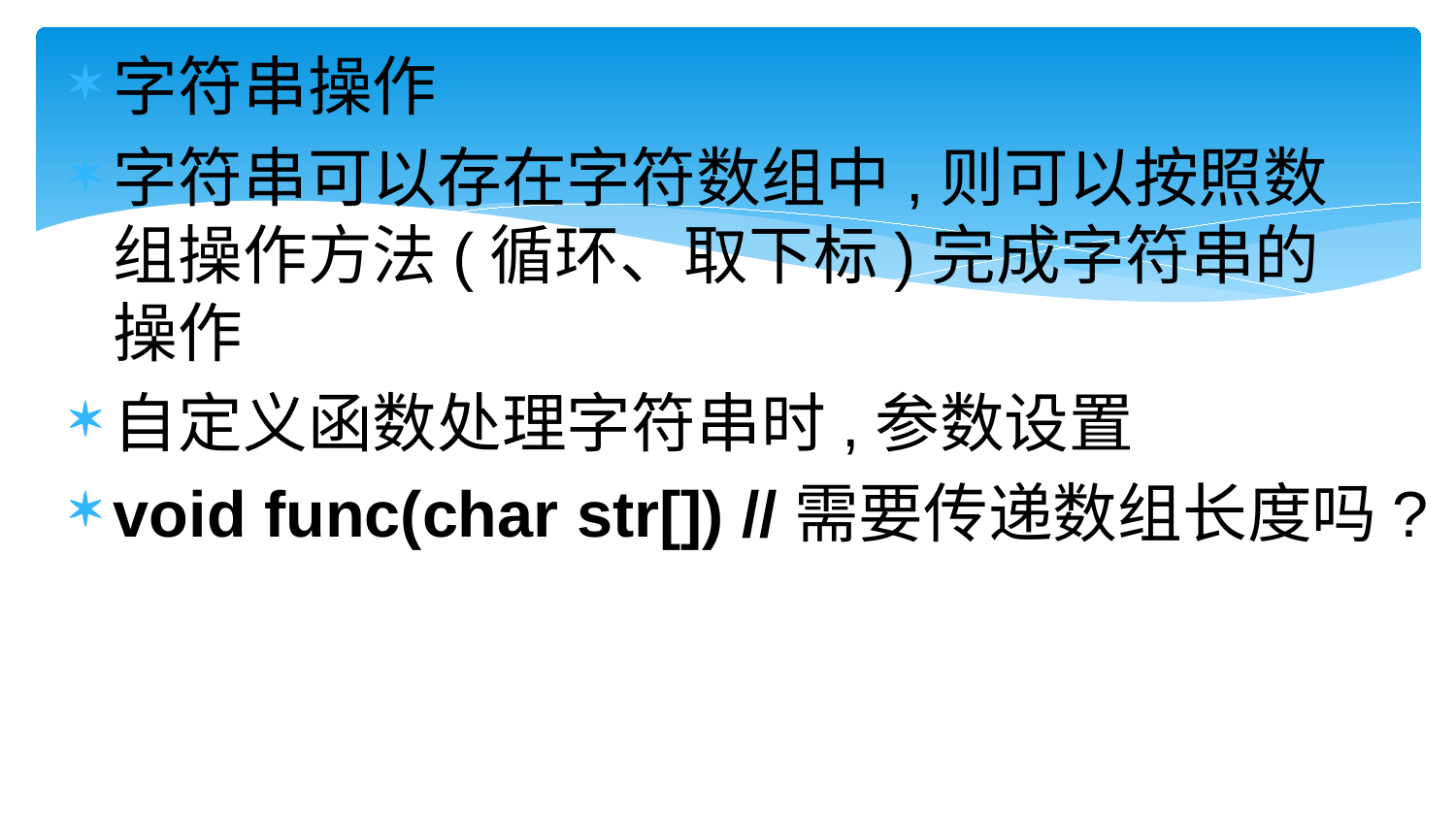

字符串操作
字符串可以存在字符数组中,则可以按照数 组操作方法(循环、取下标)完成字符串的 操作
自定义函数处理字符串时,参数设置
void func(char str[]) //需要传递数组长度吗?